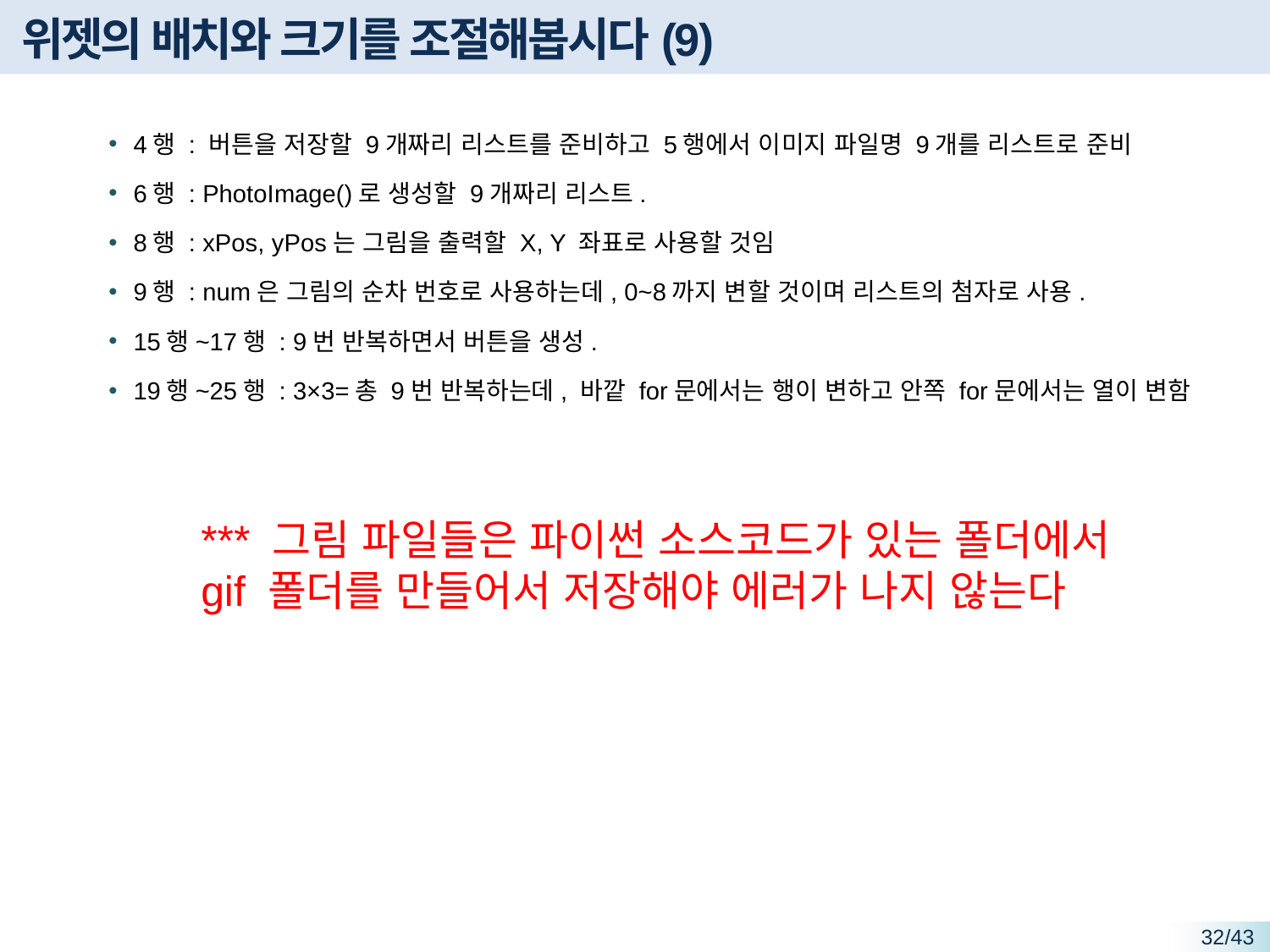

# 위젯의 배치와 크기를 조절해봅시다(9)
4행 : 버튼을 저장할 9개짜리 리스트를 준비하고 5행에서 이미지 파일명 9개를 리스트로 준비
6행 : PhotoImage()로 생성할 9개짜리 리스트.
8행 : xPos, yPos는 그림을 출력할 X, Y 좌표로 사용할 것임
9행 : num은 그림의 순차 번호로 사용하는데, 0~8까지 변할 것이며 리스트의 첨자로 사용.
15행~17행 : 9번 반복하면서 버튼을 생성.
19행~25행 : 3×3=총 9번 반복하는데, 바깥 for문에서는 행이 변하고 안쪽 for문에서는 열이 변함
*** 그림 파일들은 파이썬 소스코드가 있는 폴더에서
gif 폴더를 만들어서 저장해야 에러가 나지 않는다